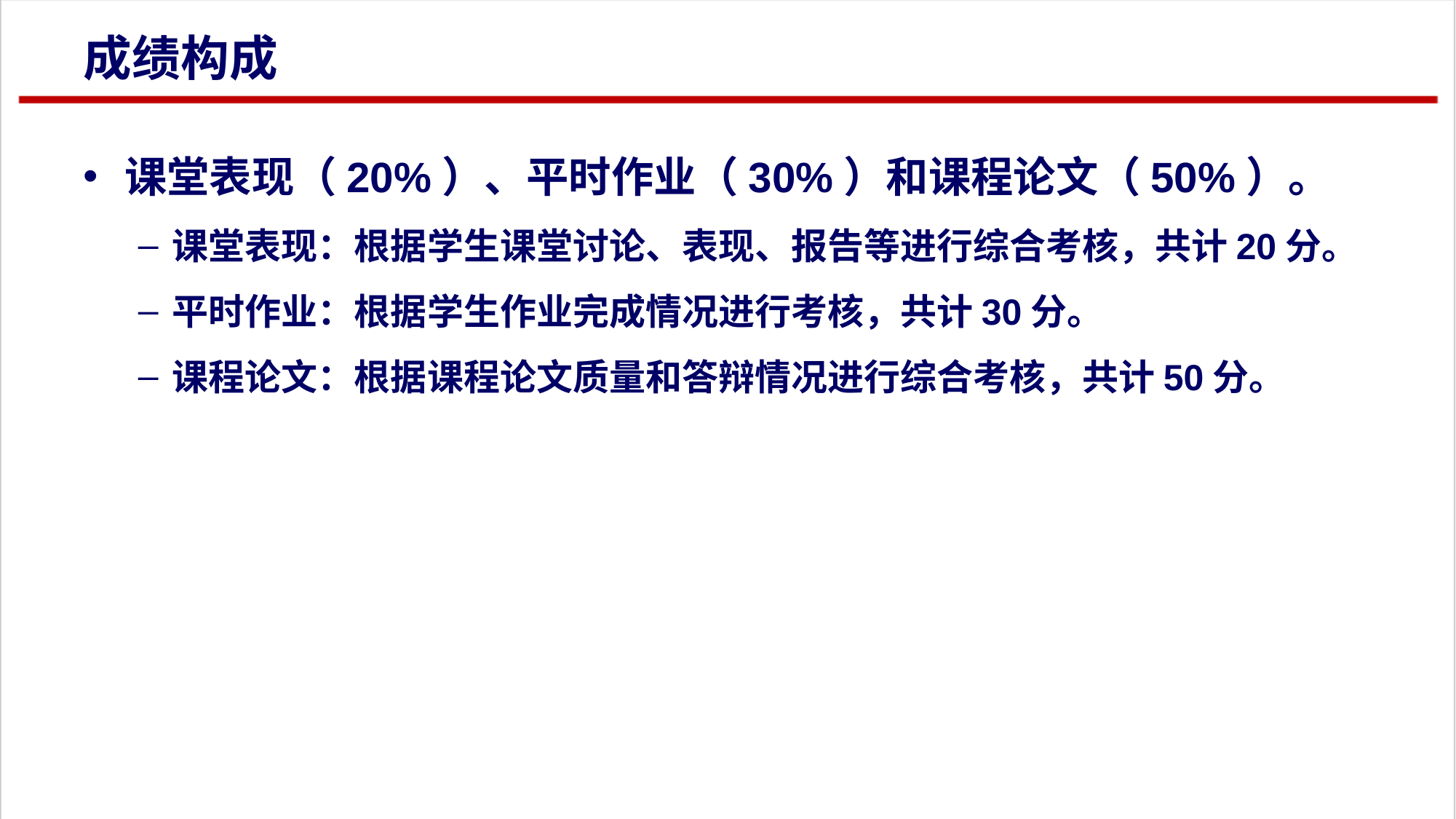

# 成绩构成
课堂表现（20%）、平时作业（30%）和课程论文（50%）。
课堂表现：根据学生课堂讨论、表现、报告等进行综合考核，共计20分。
平时作业：根据学生作业完成情况进行考核，共计30分。
课程论文：根据课程论文质量和答辩情况进行综合考核，共计50分。